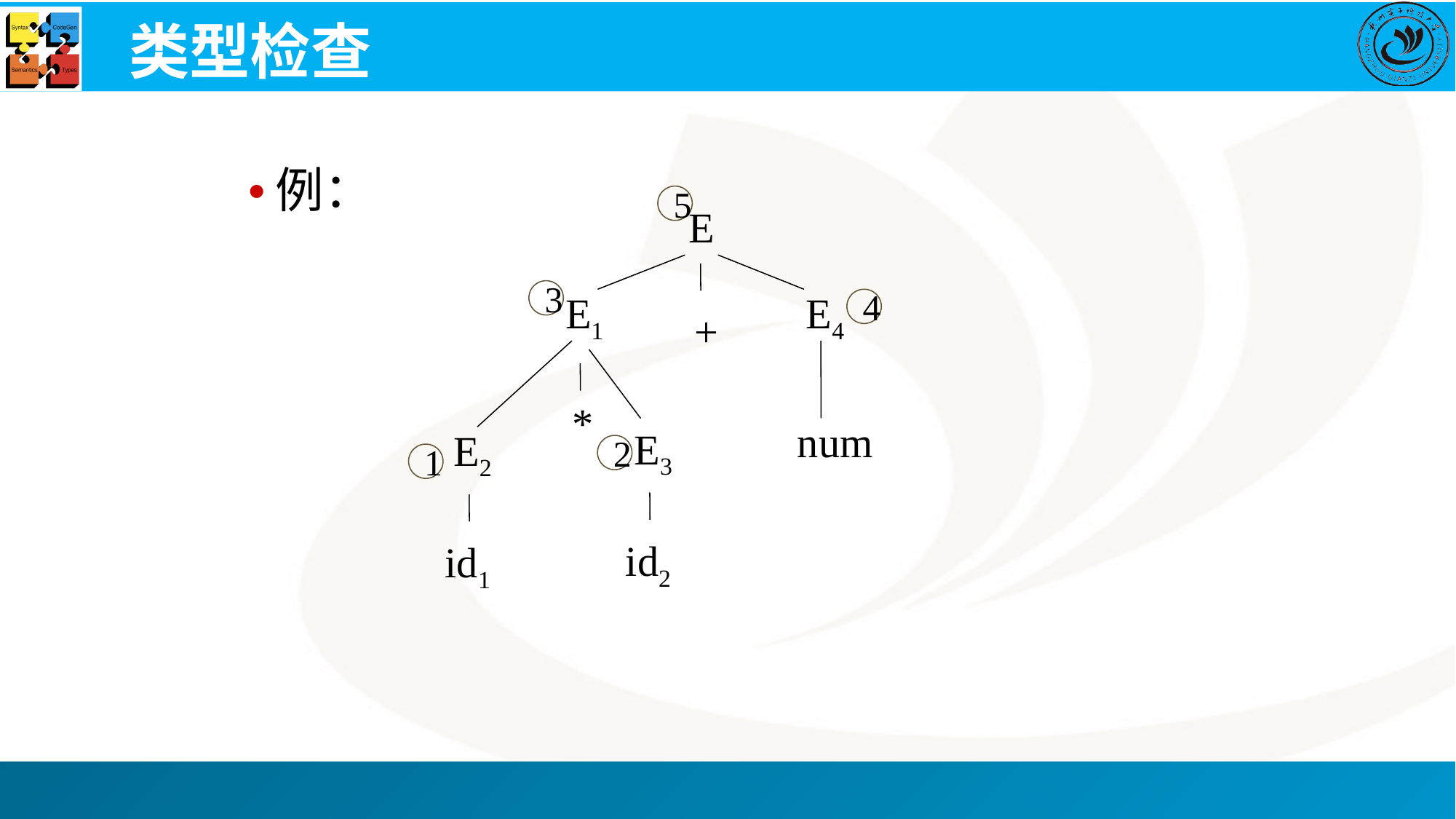

# 类型检查
例：
5
E

3
E1
E4
4
+

*
num
E3
E2
2
1

id2
id1
8